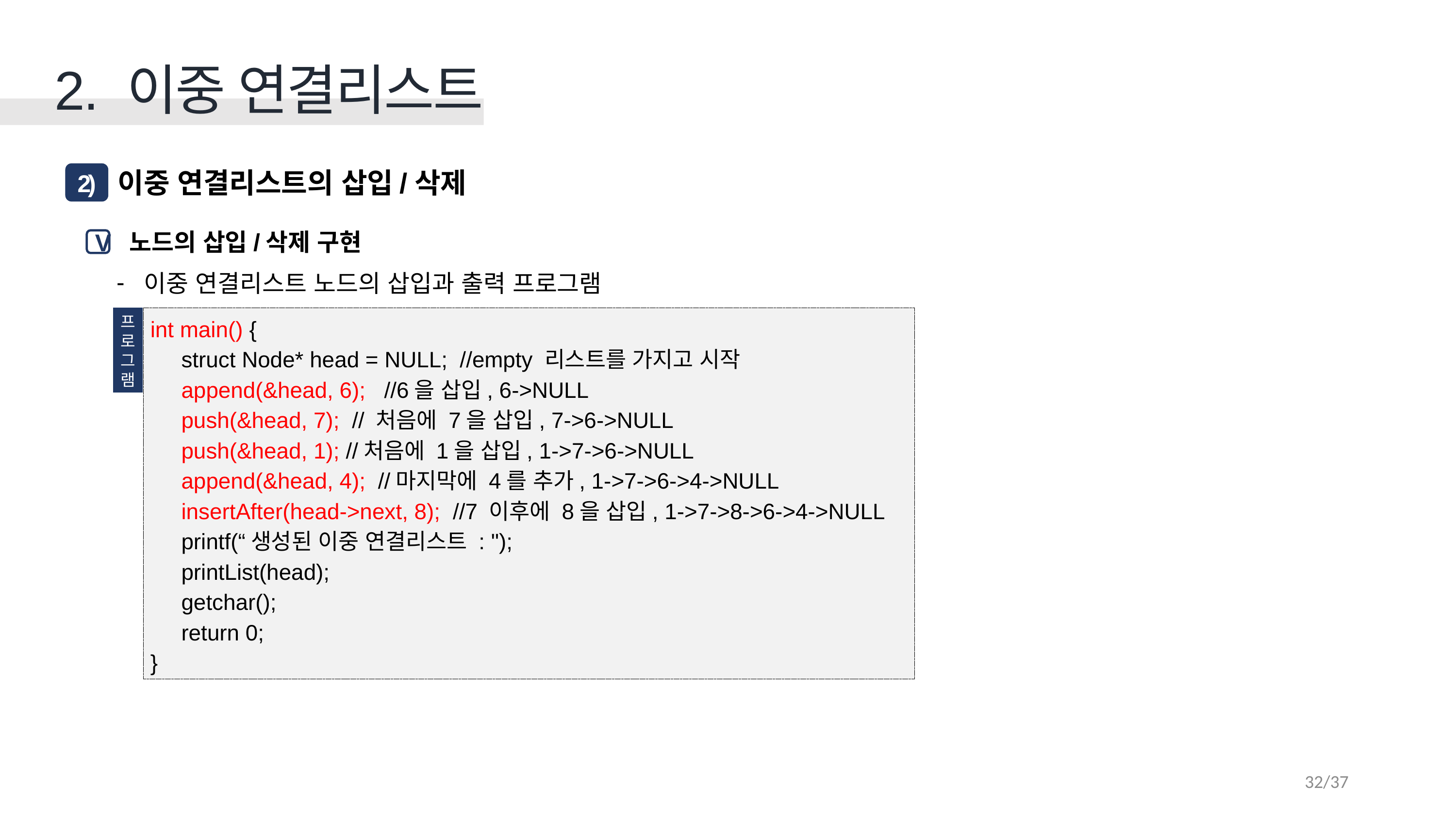

2. 이중 연결리스트

 이중 연결리스트의 삽입/삭제
2)
 노드의 삽입/삭제 구현

이중 연결리스트 노드의 삽입과 출력 프로그램

V
프
로
그
램
int main() {
     struct Node* head = NULL;  //empty 리스트를 가지고 시작
     append(&head, 6);   //6을 삽입, 6->NULL
     push(&head, 7);  // 처음에 7을 삽입, 7->6->NULL
     push(&head, 1); //처음에 1을 삽입, 1->7->6->NULL
     append(&head, 4);  //마지막에 4를 추가, 1->7->6->4->NULL
     insertAfter(head->next, 8);  //7 이후에 8을 삽입, 1->7->8->6->4->NULL
     printf(“생성된 이중 연결리스트 : ");
     printList(head);
     getchar();
     return 0;
}
32/37